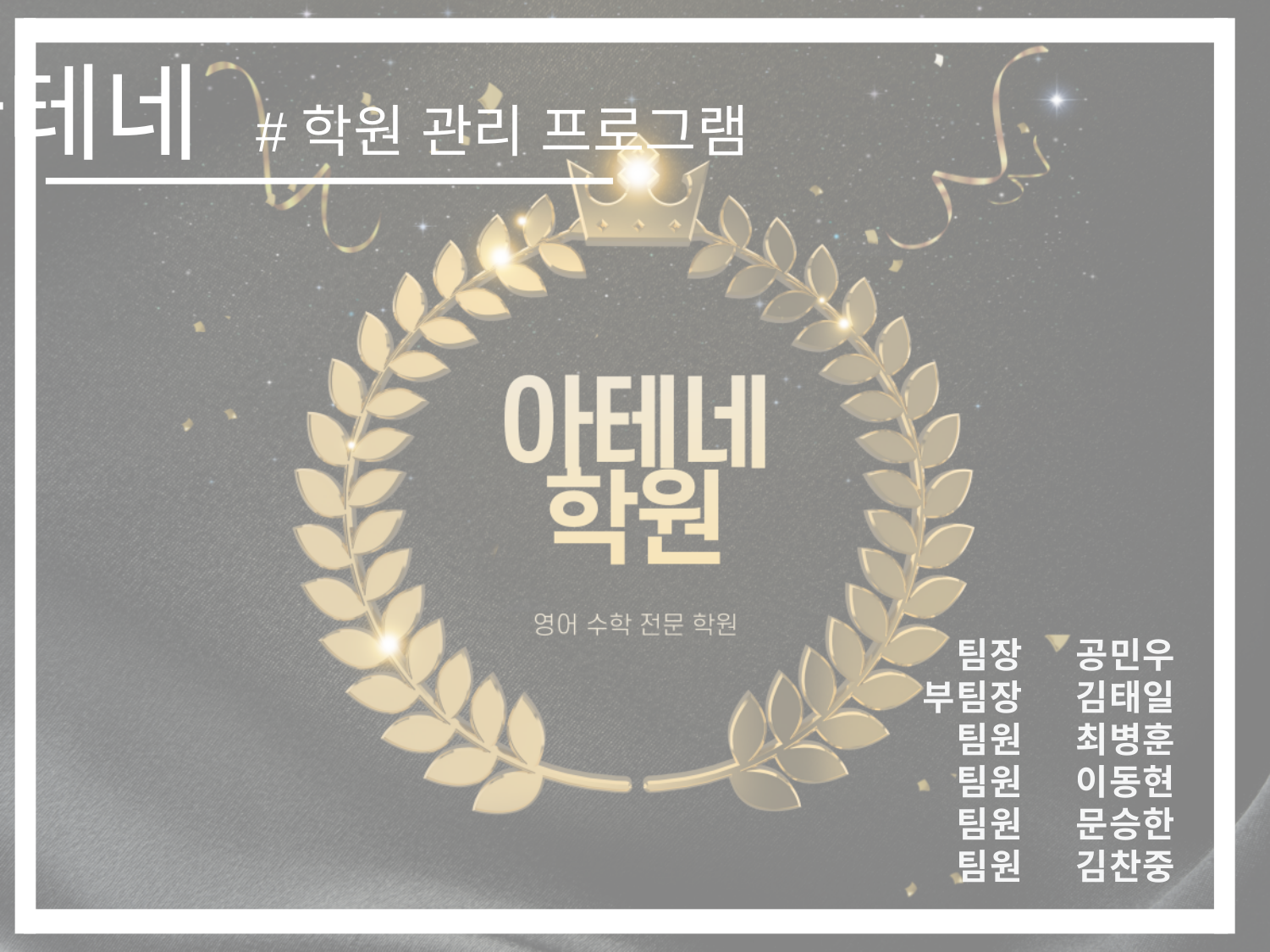

아테네 #학원 관리 프로그램

팀장
부팀장
팀원
팀원
팀원
팀원
공민우
김태일
최병훈
이동현
문승한
김찬중